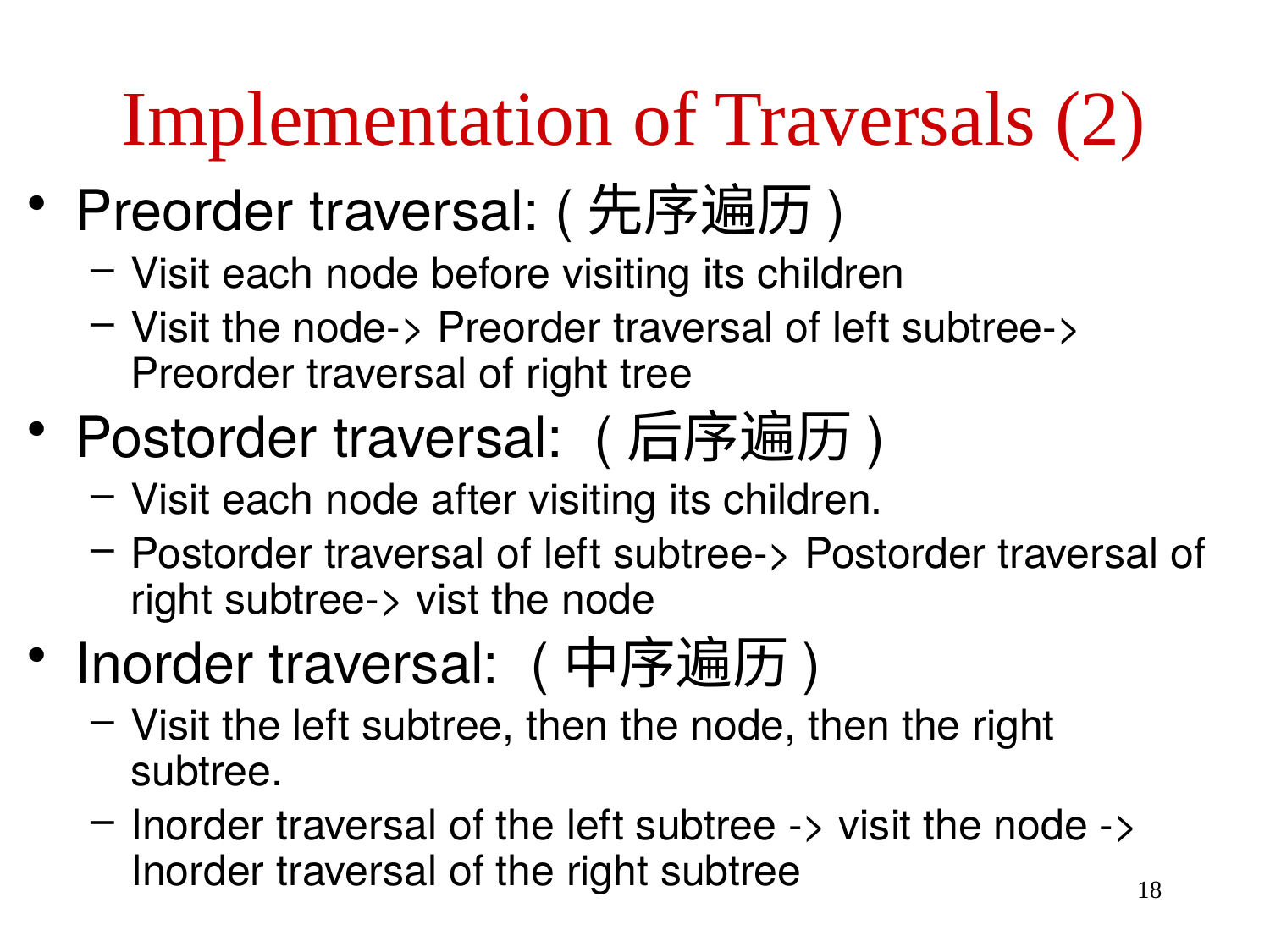

# Implementation of Traversals (2)
Preorder traversal: (先序遍历)
Visit each node before visiting its children
Visit the node-> Preorder traversal of left subtree-> Preorder traversal of right tree
Postorder traversal:  (后序遍历)
Visit each node after visiting its children.
Postorder traversal of left subtree-> Postorder traversal of right subtree-> vist the node
Inorder traversal:  (中序遍历)
Visit the left subtree, then the node, then the right subtree.
Inorder traversal of the left subtree -> visit the node -> Inorder traversal of the right subtree
18